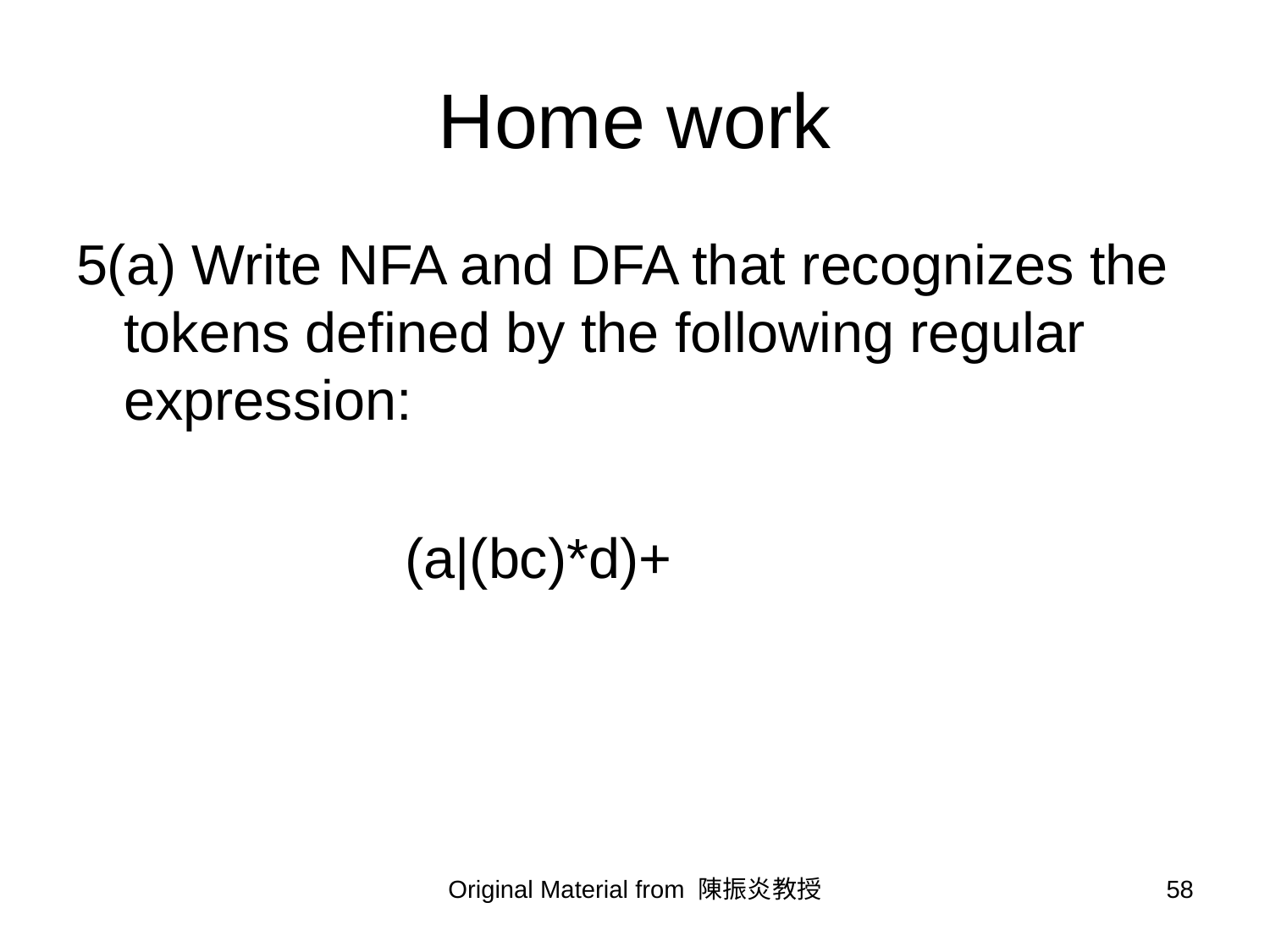

# Home work
5(a) Write NFA and DFA that recognizes the tokens defined by the following regular expression:

                     (a|(bc)*d)+
Original Material from 陳振炎教授
58